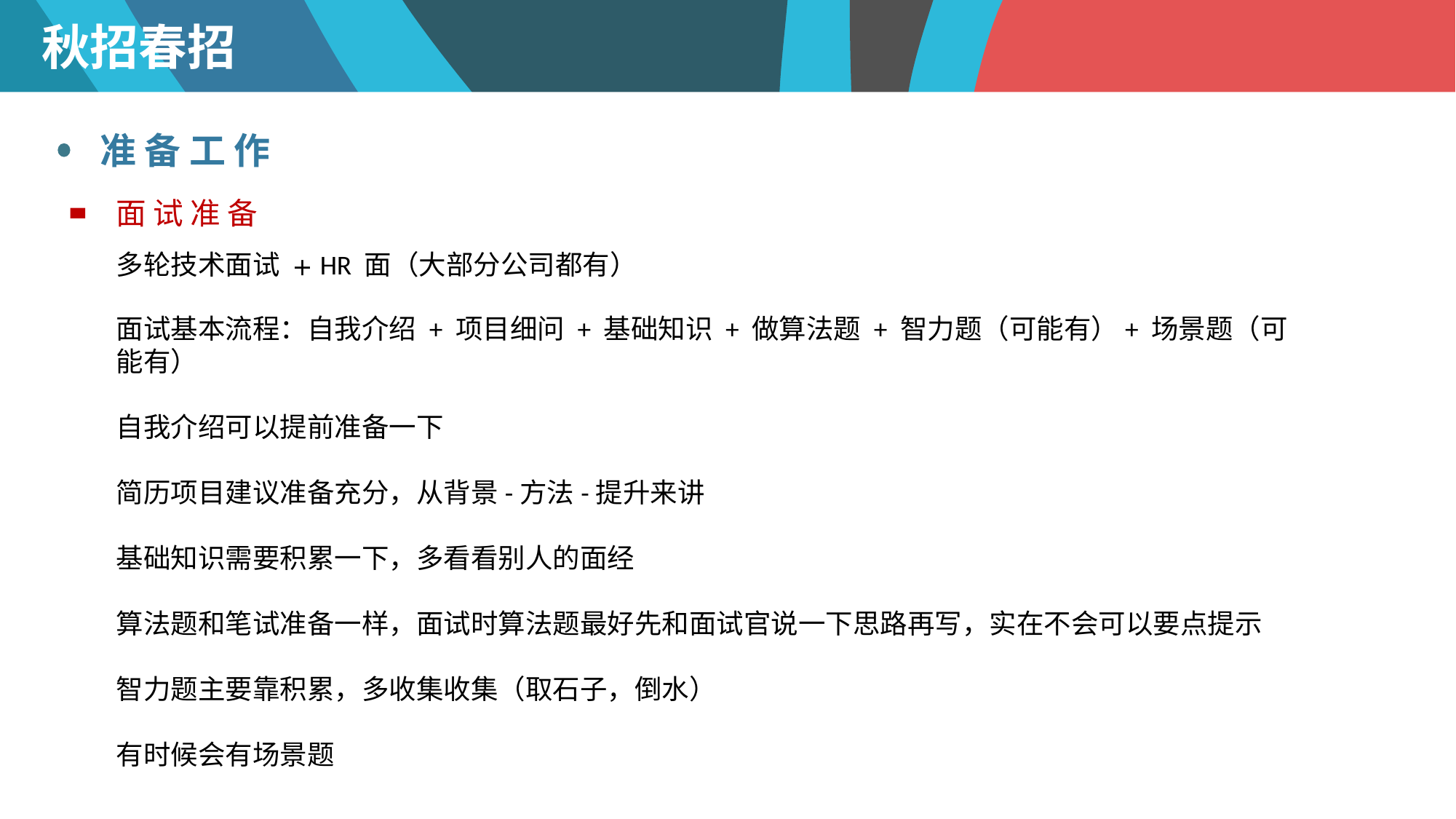

秋招春招
准 备 工 作

面 试 准 备

多轮技术面试 + HR 面（大部分公司都有）
面试基本流程：自我介绍 + 项目细问 + 基础知识 + 做算法题 + 智力题（可能有）+ 场景题（可能有）

自我介绍可以提前准备一下

简历项目建议准备充分，从背景-方法-提升来讲

基础知识需要积累一下，多看看别人的面经

算法题和笔试准备一样，面试时算法题最好先和面试官说一下思路再写，实在不会可以要点提示

智力题主要靠积累，多收集收集（取石子，倒水）

有时候会有场景题